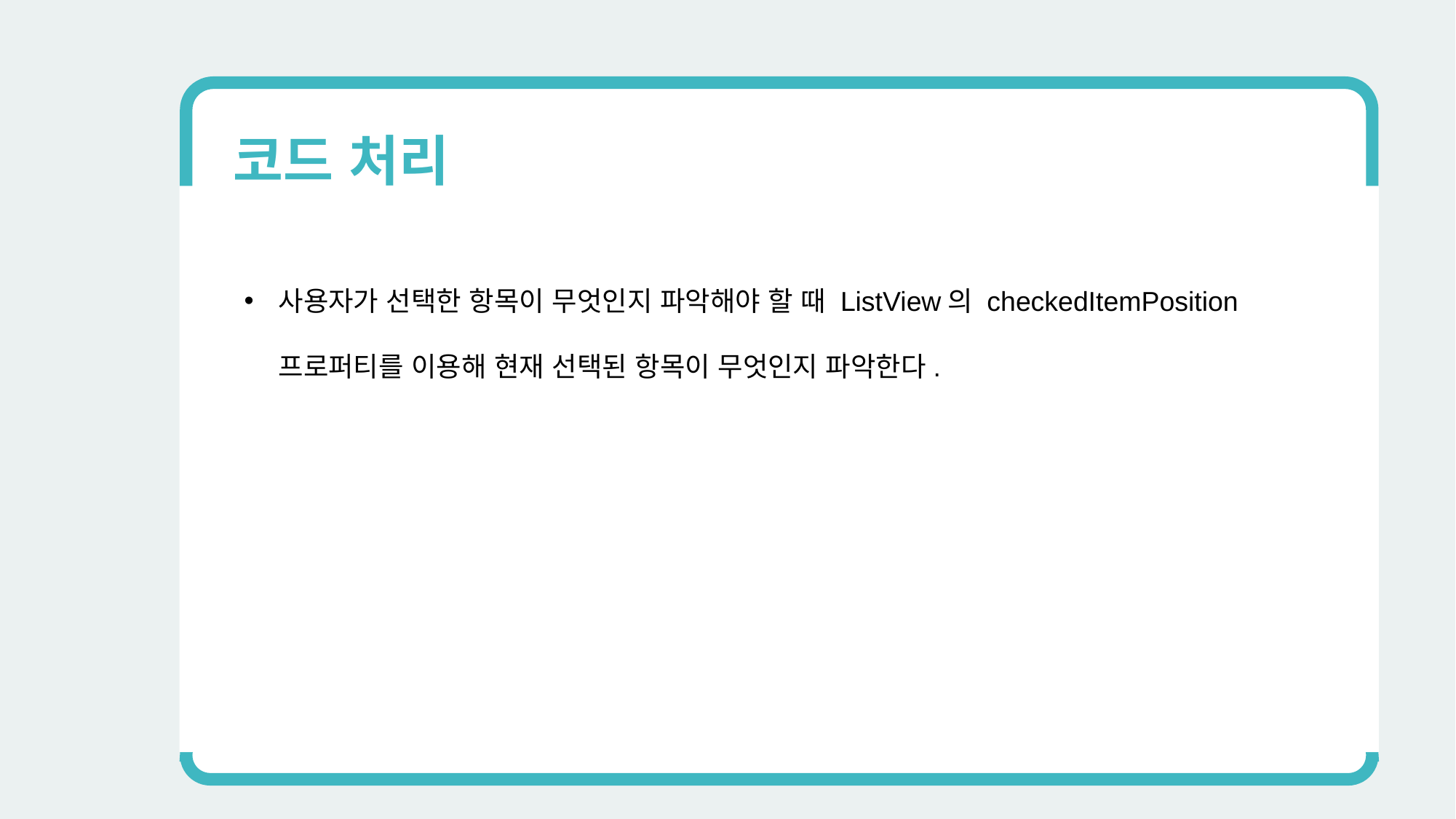

코드 처리

사용자가 선택한 항목이 무엇인지 파악해야 할 때 ListView의 checkedItemPosition 프로퍼티를 이용해 현재 선택된 항목이 무엇인지 파악한다.